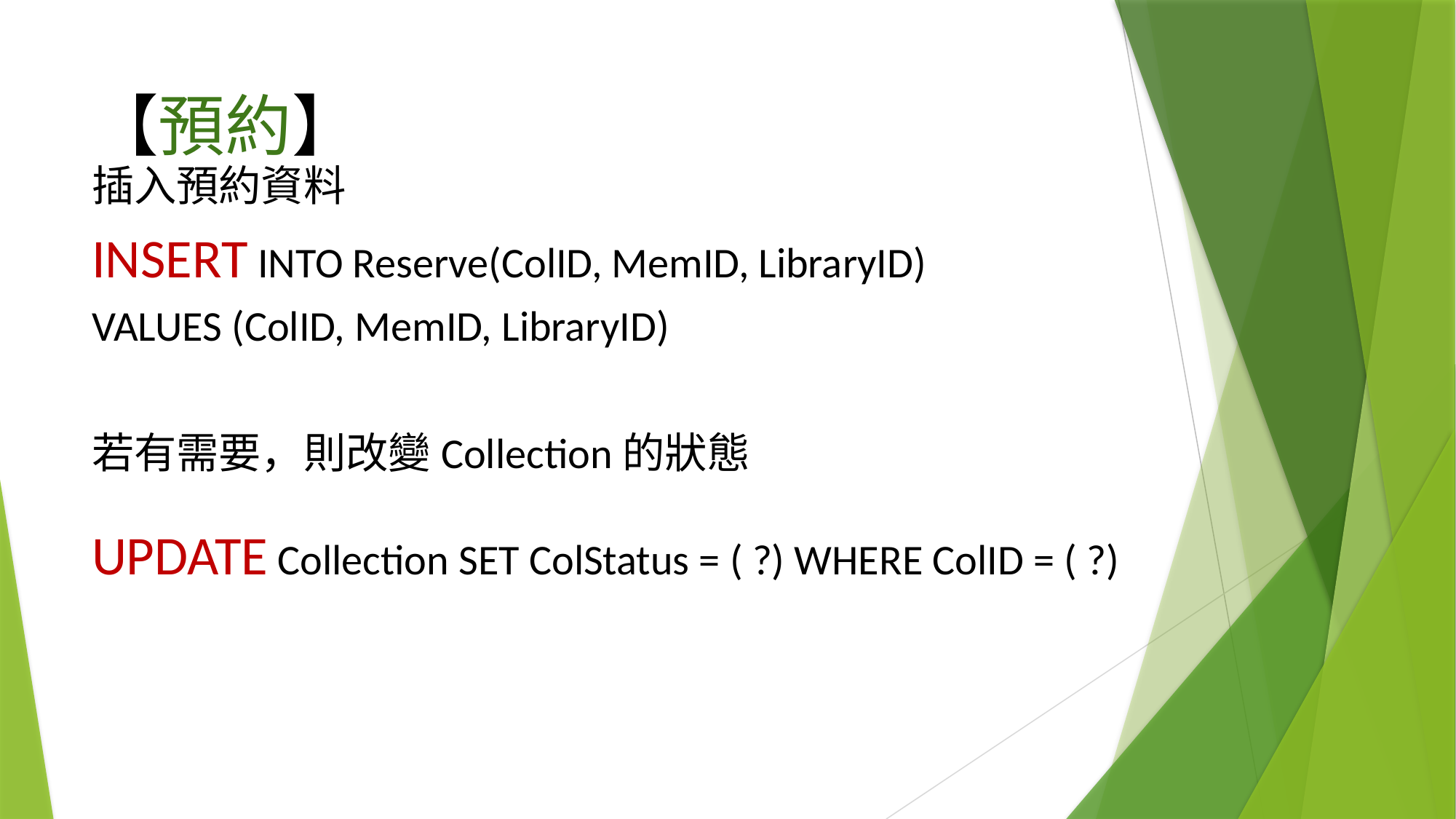

# 【預約】 插入預約資料
INSERT INTO Reserve(ColID, MemID, LibraryID)
VALUES (ColID, MemID, LibraryID)

若有需要，則改變Collection的狀態
UPDATE Collection SET ColStatus = ( ?) WHERE ColID = ( ?)